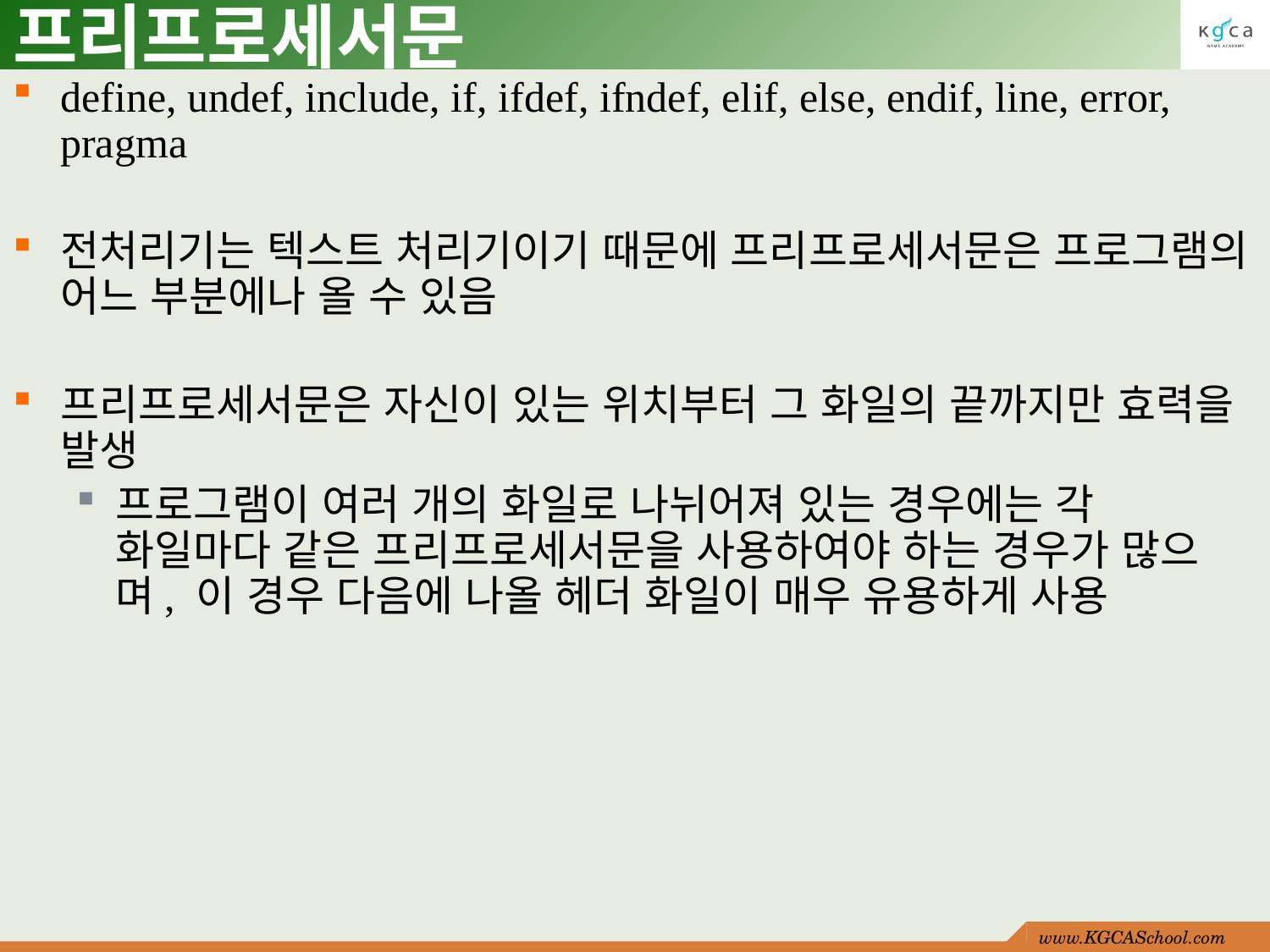

# 프리프로세서문
define, undef, include, if, ifdef, ifndef, elif, else, endif, line, error, pragma

전처리기는 텍스트 처리기이기 때문에 프리프로세서문은 프로그램의 어느 부분에나 올 수 있음

프리프로세서문은 자신이 있는 위치부터 그 화일의 끝까지만 효력을 발생
프로그램이 여러 개의 화일로 나뉘어져 있는 경우에는 각 화일마다 같은 프리프로세서문을 사용하여야 하는 경우가 많으며, 이 경우 다음에 나올 헤더 화일이 매우 유용하게 사용